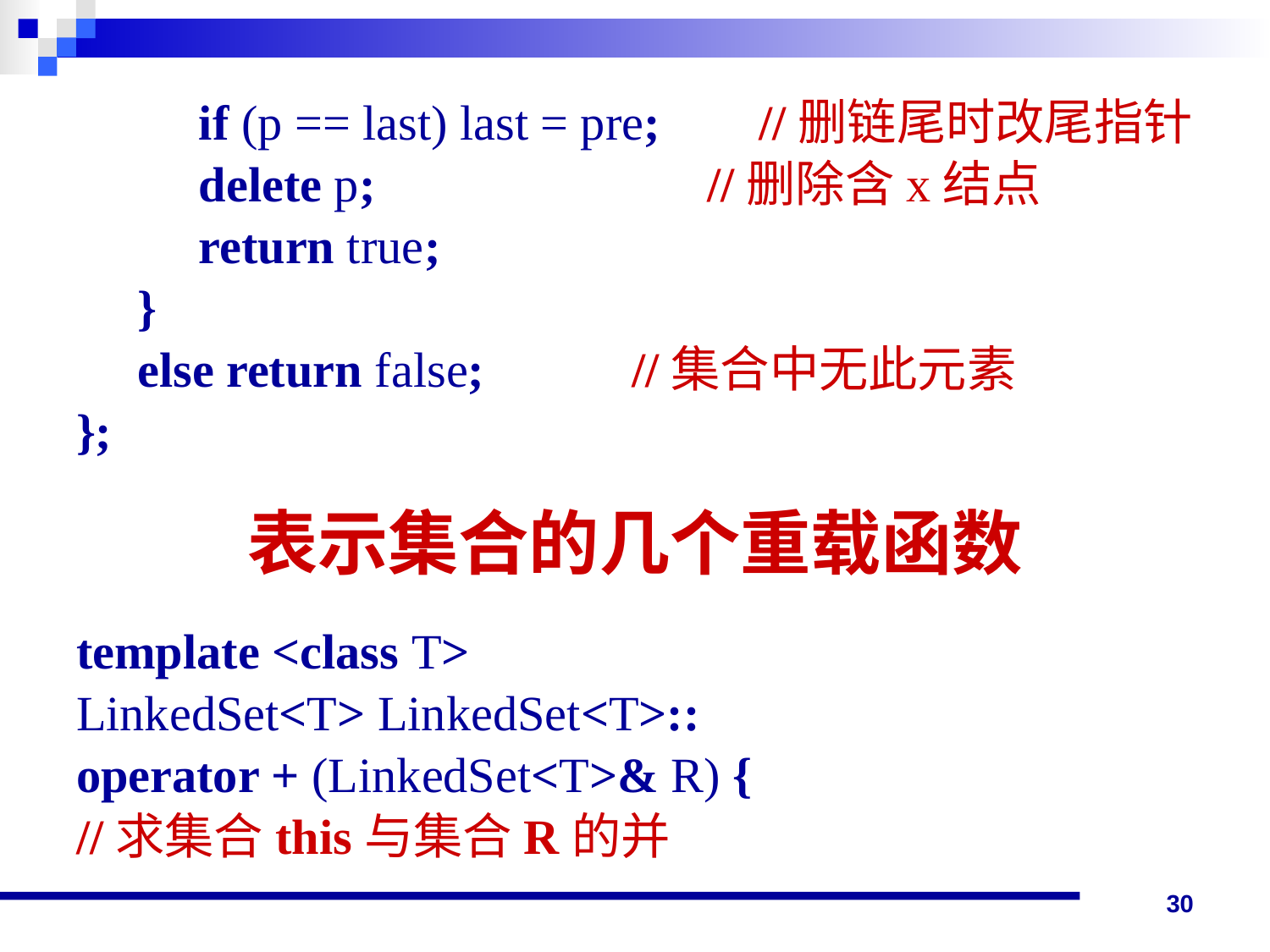

if (p == last) last = pre;	//删链尾时改尾指针
          delete p;                           //删除含x结点
          return true;
     }
     else return false;		//集合中无此元素
};

template <class T>
LinkedSet<T> LinkedSet<T>::
operator + (LinkedSet<T>& R) {
//求集合this与集合R的并
# 表示集合的几个重载函数
30